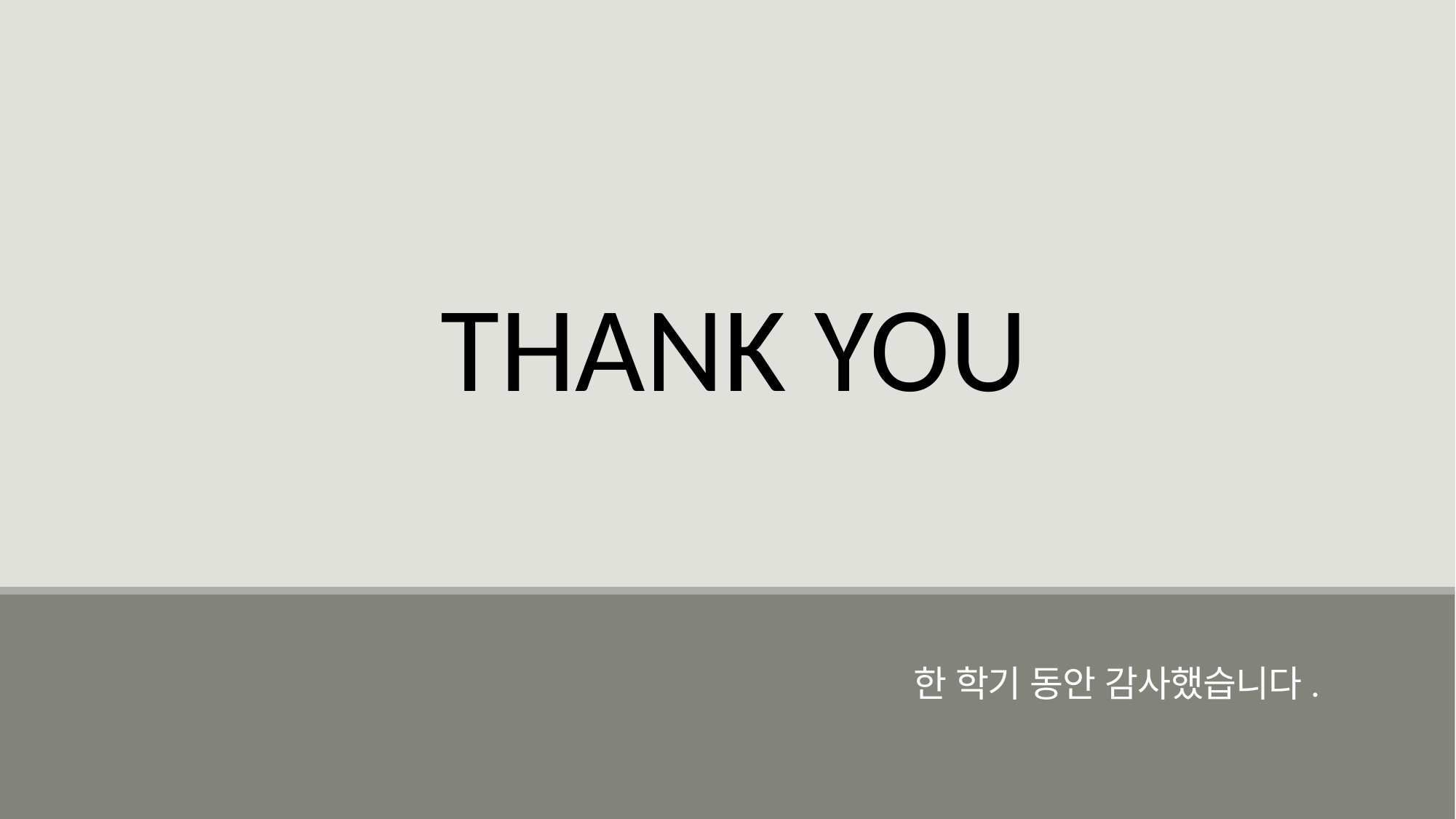

THANK YOU
# 한 학기 동안 감사했습니다.